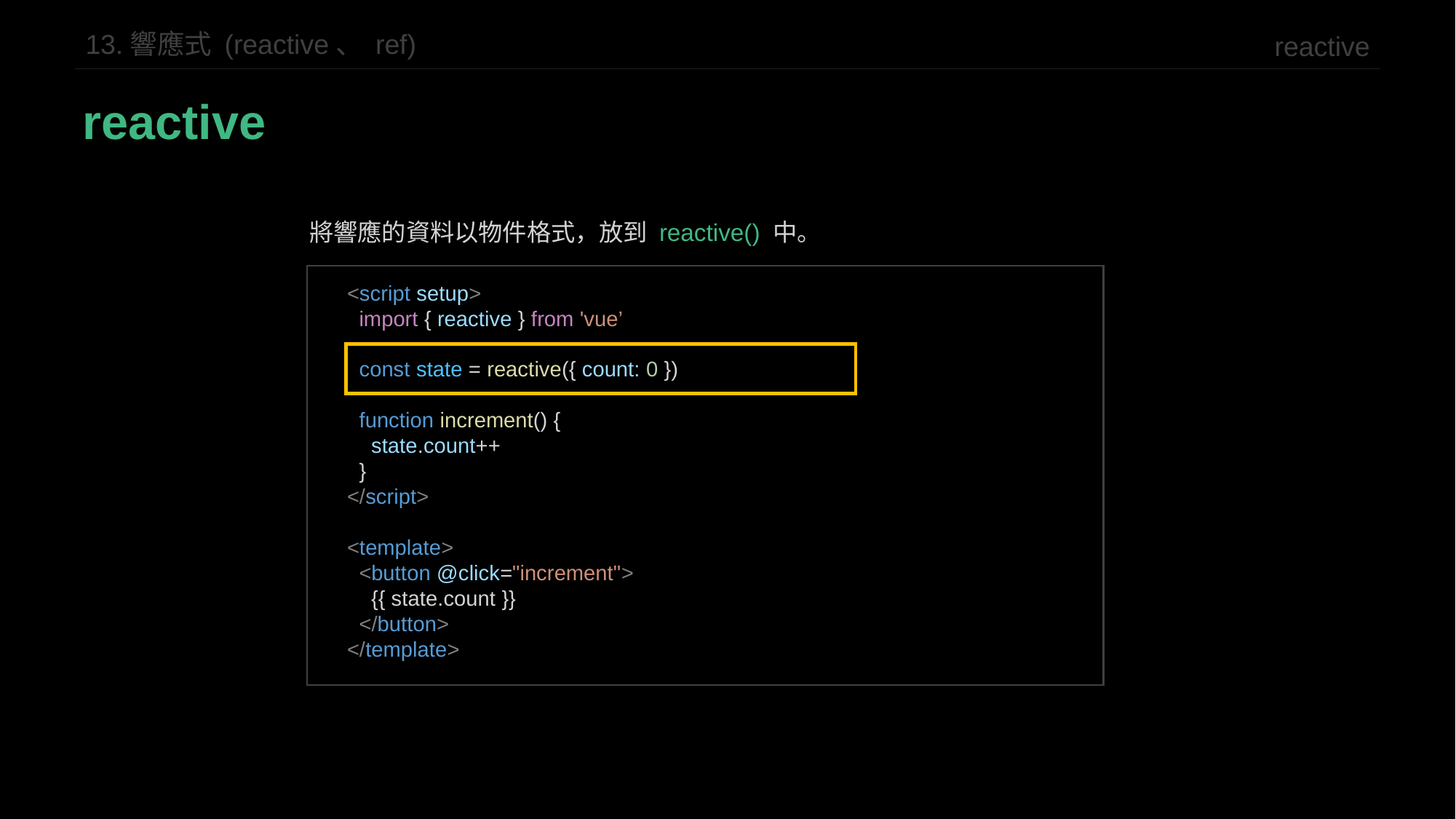

reactive
13.響應式 (reactive、 ref)
reactive
將響應的資料以物件格式，放到 reactive() 中。

<script setup>
  import { reactive } from 'vue’
  const state = reactive({ count: 0 })
  function increment() {
    state.count++
  }
</script>
<template>
  <button @click="increment">
    {{ state.count }}
  </button>
</template>